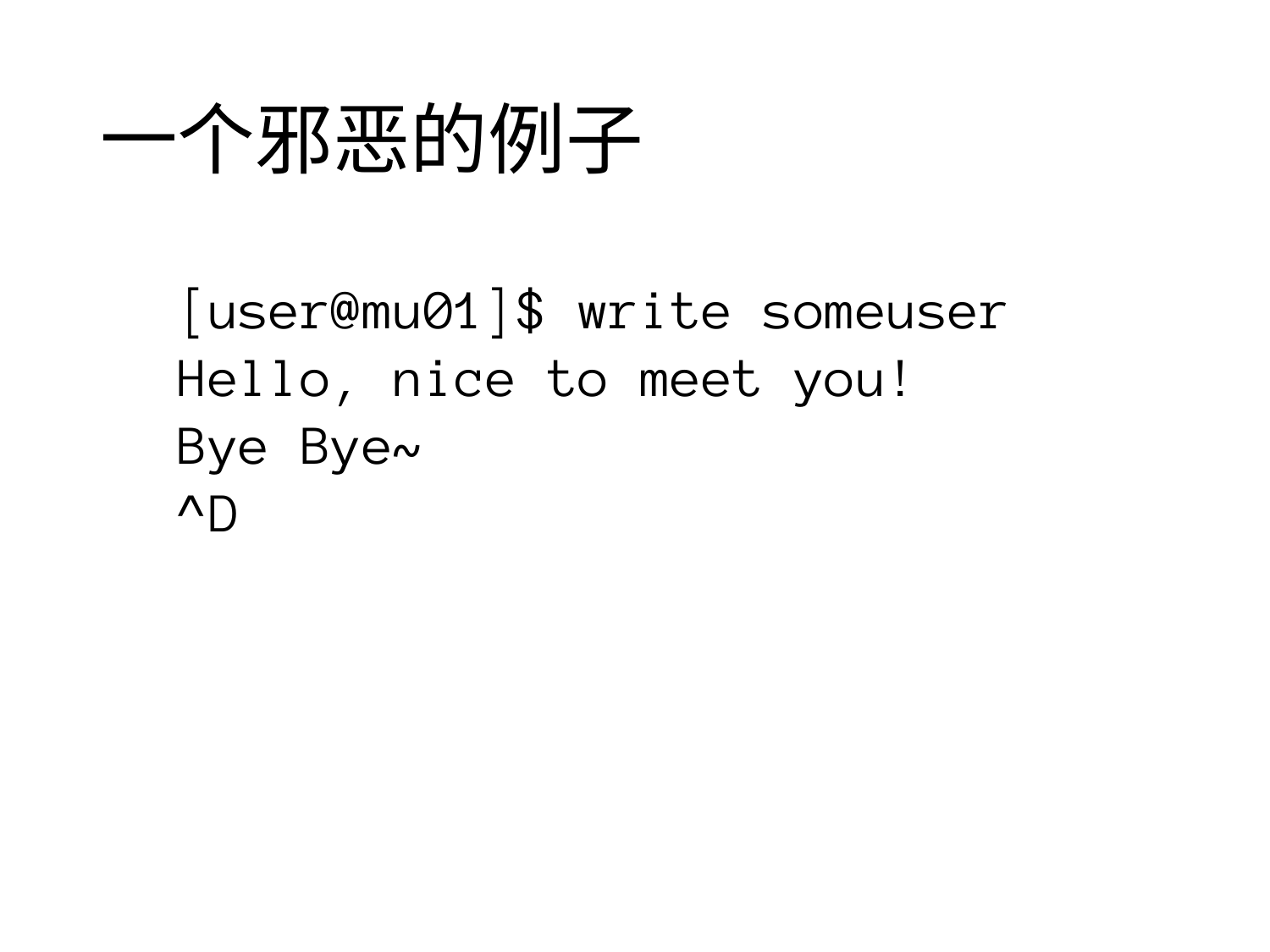

# 一个邪恶的例子
[user@mu01]$ write someuser
Hello, nice to meet you!
Bye Bye~
^D